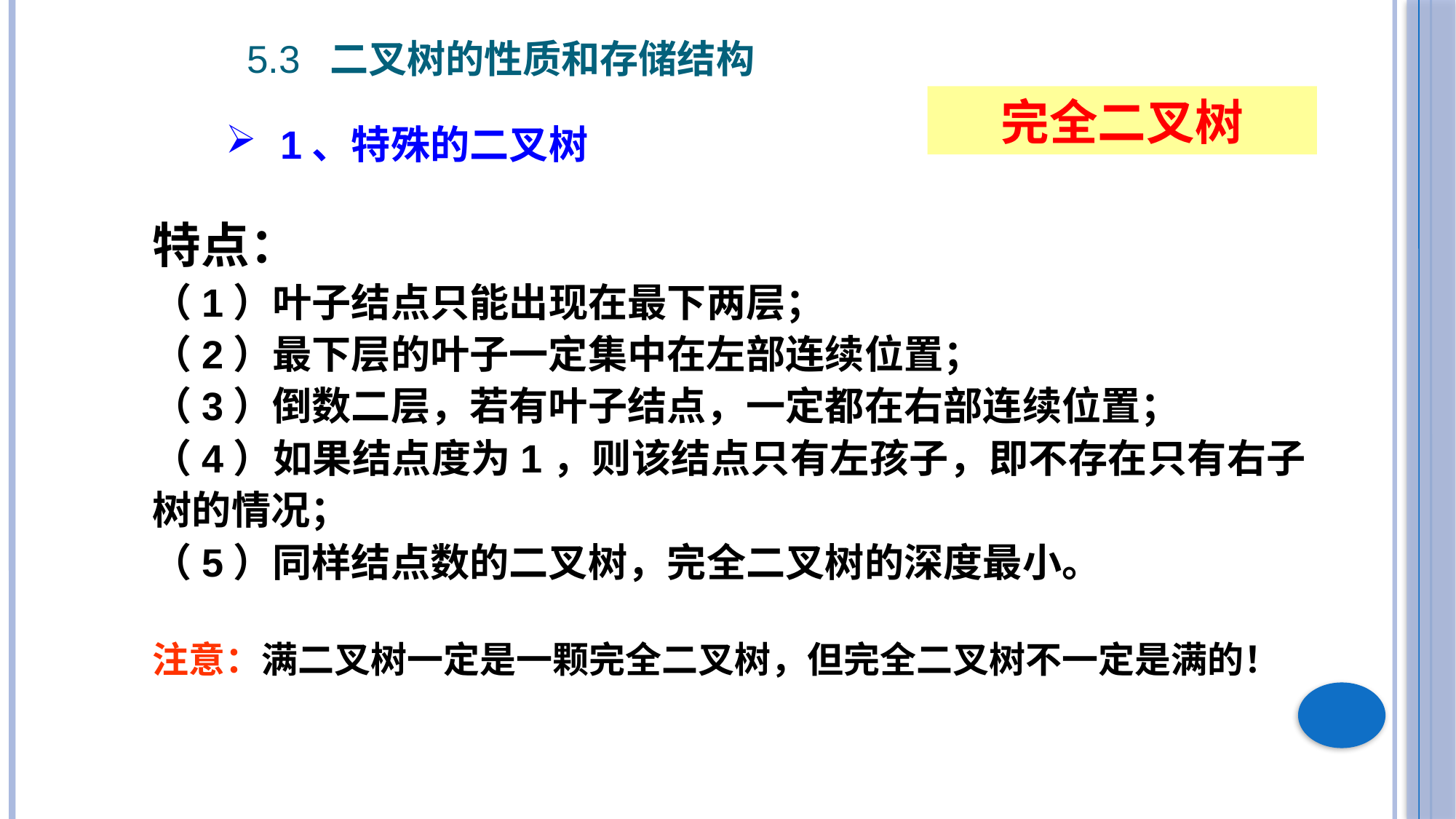

5.3  二叉树的性质和存储结构
完全二叉树
1、特殊的二叉树
特点：
（1）叶子结点只能出现在最下两层；
（2）最下层的叶子一定集中在左部连续位置；
（3）倒数二层，若有叶子结点，一定都在右部连续位置；
（4）如果结点度为1，则该结点只有左孩子，即不存在只有右子树的情况；
（5）同样结点数的二叉树，完全二叉树的深度最小。

注意：满二叉树一定是一颗完全二叉树，但完全二叉树不一定是满的！